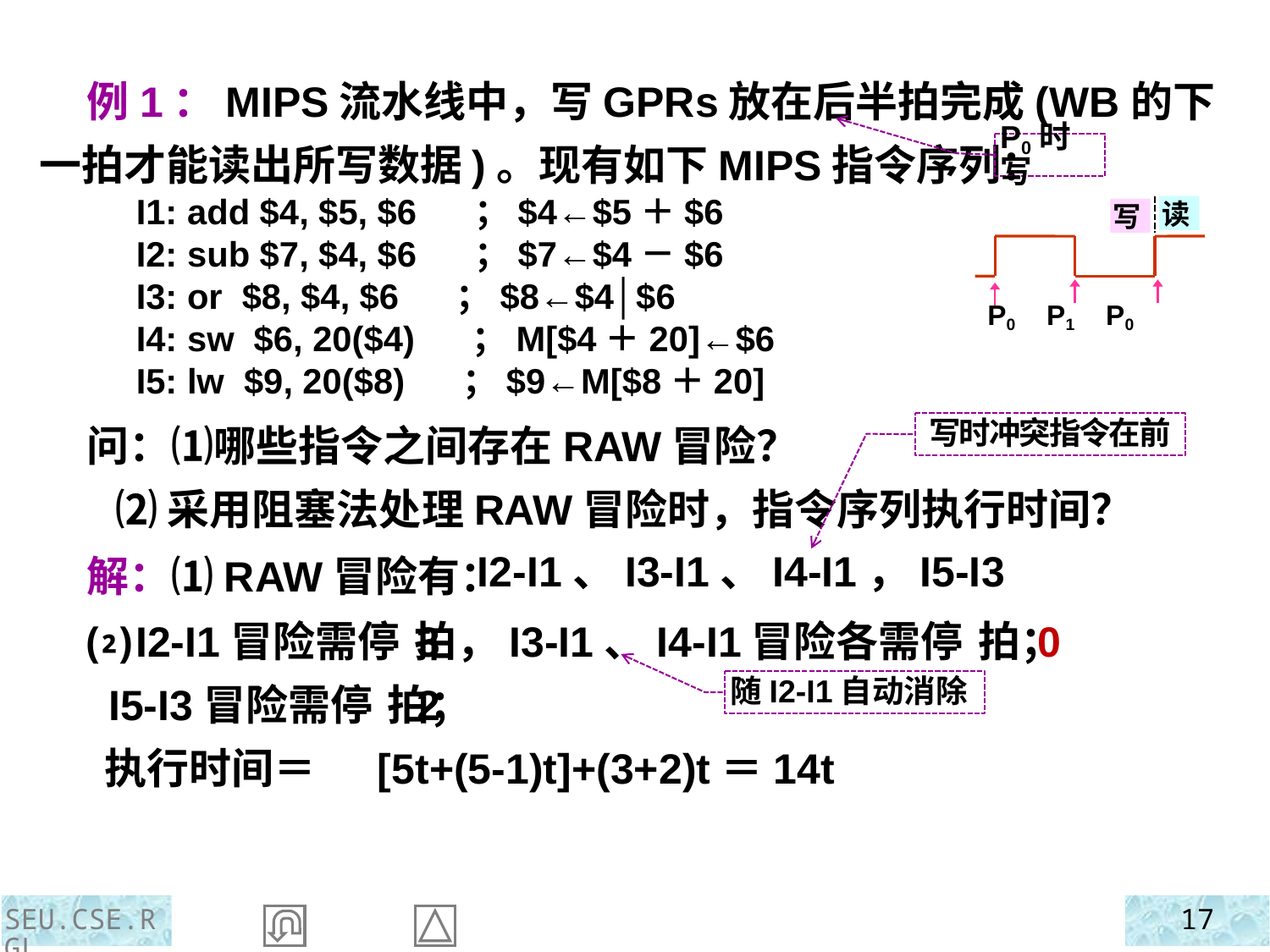

例1：MIPS流水线中，写GPRs放在后半拍完成(WB的下一拍才能读出所写数据)。现有如下MIPS指令序列：
          I1: add $4, $5, $6     ；$4←$5＋$6
          I2: sub $7, $4, $6     ；$7←$4－$6
          I3: or  $8, $4, $6     ；$8←$4│$6
          I4: sw  $6, 20($4)     ；M[$4＋20]←$6
          I5: lw  $9, 20($8)     ；$9←M[$8＋20]
    问：⑴哪些指令之间存在RAW冒险？
        ⑵采用阻塞法处理RAW冒险时，指令序列执行时间？
    解：⑴RAW冒险有：
P0时写
读
写
P0    P1    P0
写时冲突指令在前
I2-I1、I3-I1、I4-I1，I5-I3
    ⑵I2-I1冒险需停  拍，I3-I1、I4-I1冒险各需停  拍；
      I5-I3冒险需停  拍；
      执行时间＝
    3
    2
[5t+(5-1)t]+(3+2)t＝14t
0
随I2-I1自动消除
SEU.CSE.RGL
17